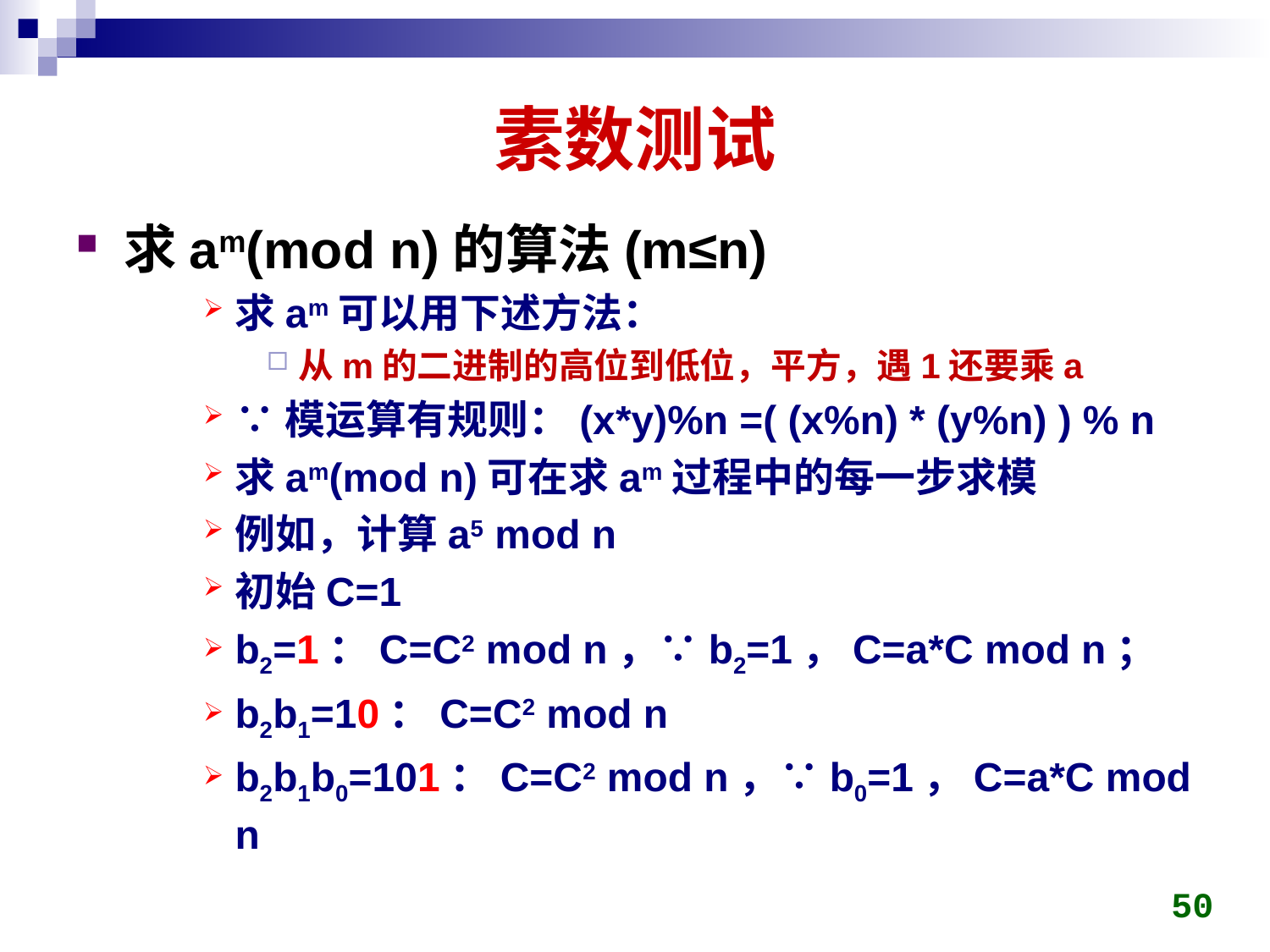

# 素数测试
求am(mod n)的算法(m≤n)
求am可以用下述方法：
从m的二进制的高位到低位，平方，遇1还要乘a
∵模运算有规则：(x*y)%n =( (x%n) * (y%n) ) % n
求am(mod n)可在求am过程中的每一步求模
例如，计算a5 mod n
初始C=1
b2=1：C=C2 mod n，∵b2=1，C=a*C mod n；
b2b1=10：C=C2 mod n
b2b1b0=101：C=C2 mod n，∵b0=1，C=a*C mod n
50